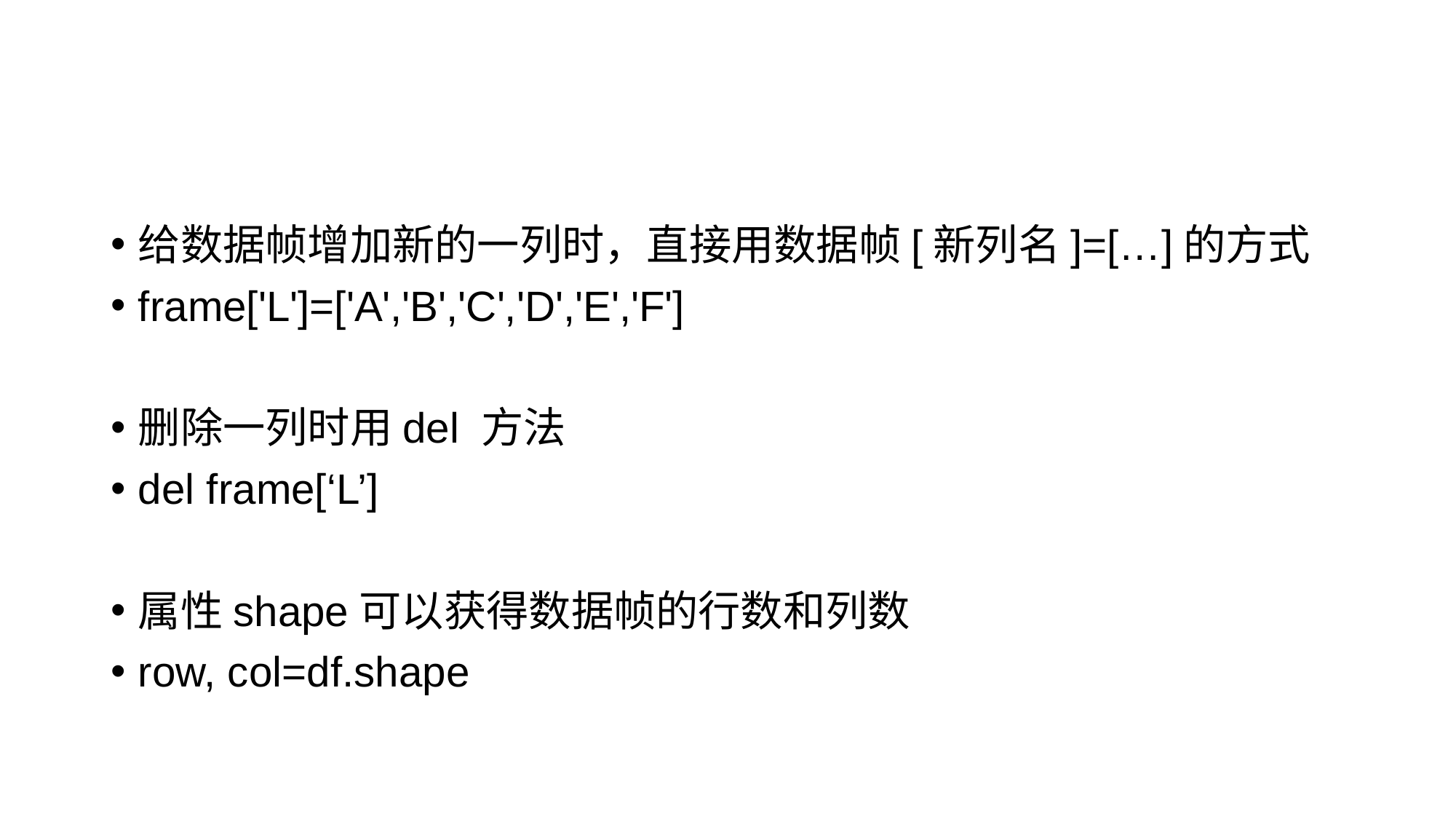

#
给数据帧增加新的一列时，直接用数据帧[新列名]=[…]的方式
frame['L']=['A','B','C','D','E','F']

删除一列时用del 方法
del frame[‘L’]

属性shape可以获得数据帧的行数和列数
row, col=df.shape